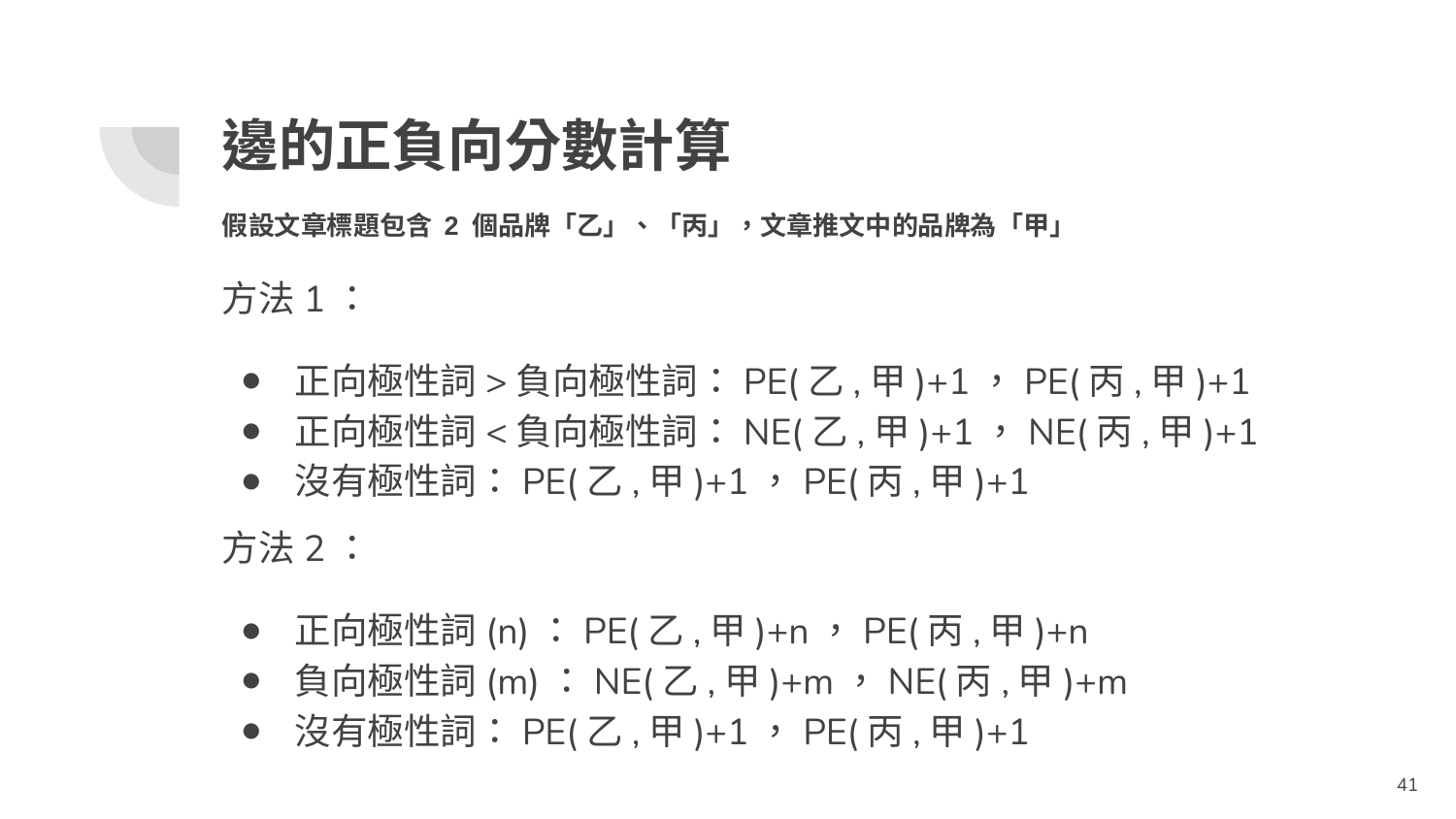

# 邊的正負向分數計算

假設文章標題包含 2 個品牌「乙」、「丙」，文章推文中的品牌為「甲」
方法1：
正向極性詞>負向極性詞：PE(乙,甲)+1，PE(丙,甲)+1
正向極性詞<負向極性詞：NE(乙,甲)+1，NE(丙,甲)+1
沒有極性詞：PE(乙,甲)+1，PE(丙,甲)+1

方法2：
正向極性詞(n)：PE(乙,甲)+n，PE(丙,甲)+n
負向極性詞(m)：NE(乙,甲)+m，NE(丙,甲)+m
沒有極性詞：PE(乙,甲)+1，PE(丙,甲)+1
41